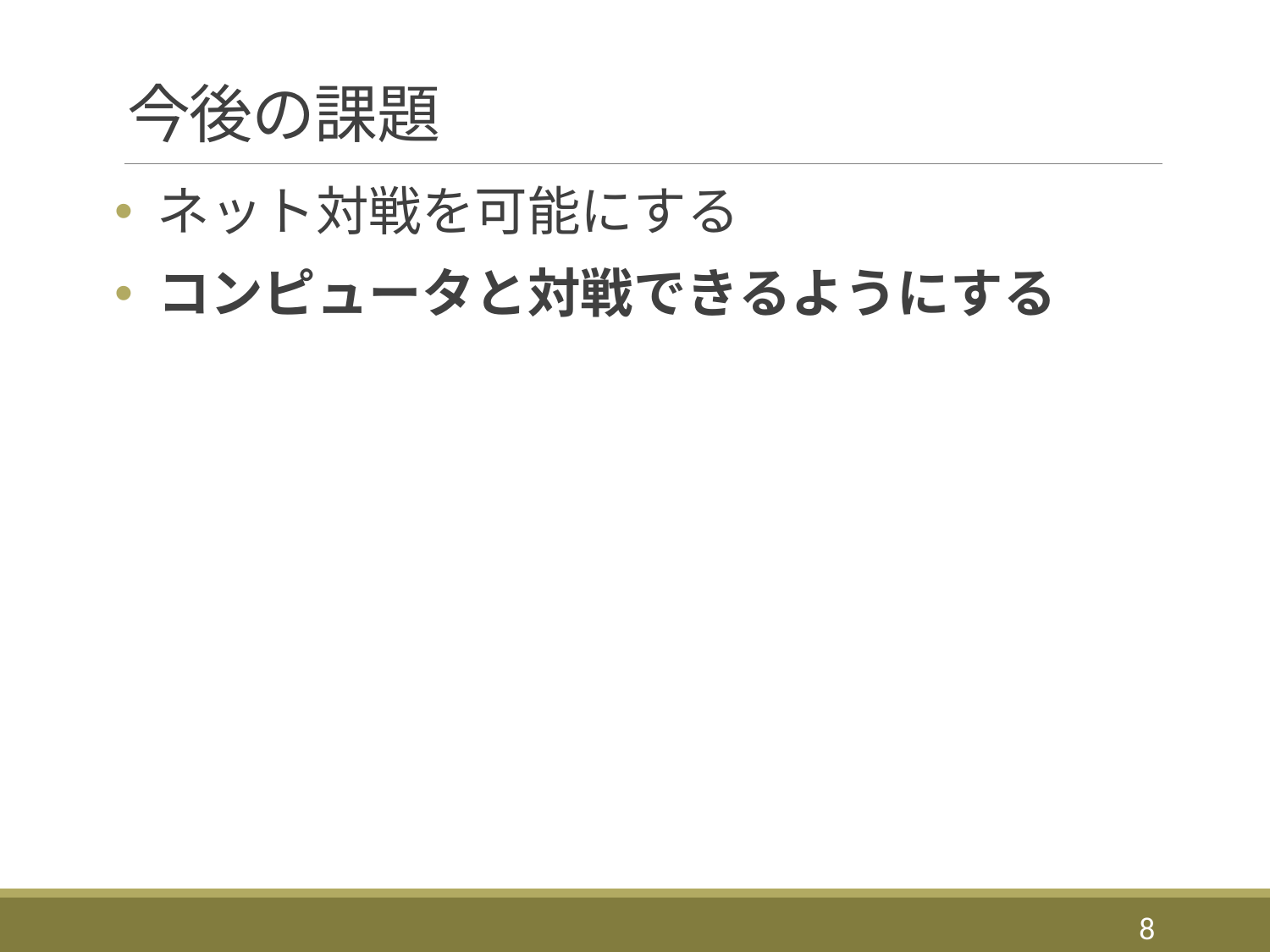

# 今後の課題
 ネット対戦を可能にする
 コンピュータと対戦できるようにする
8